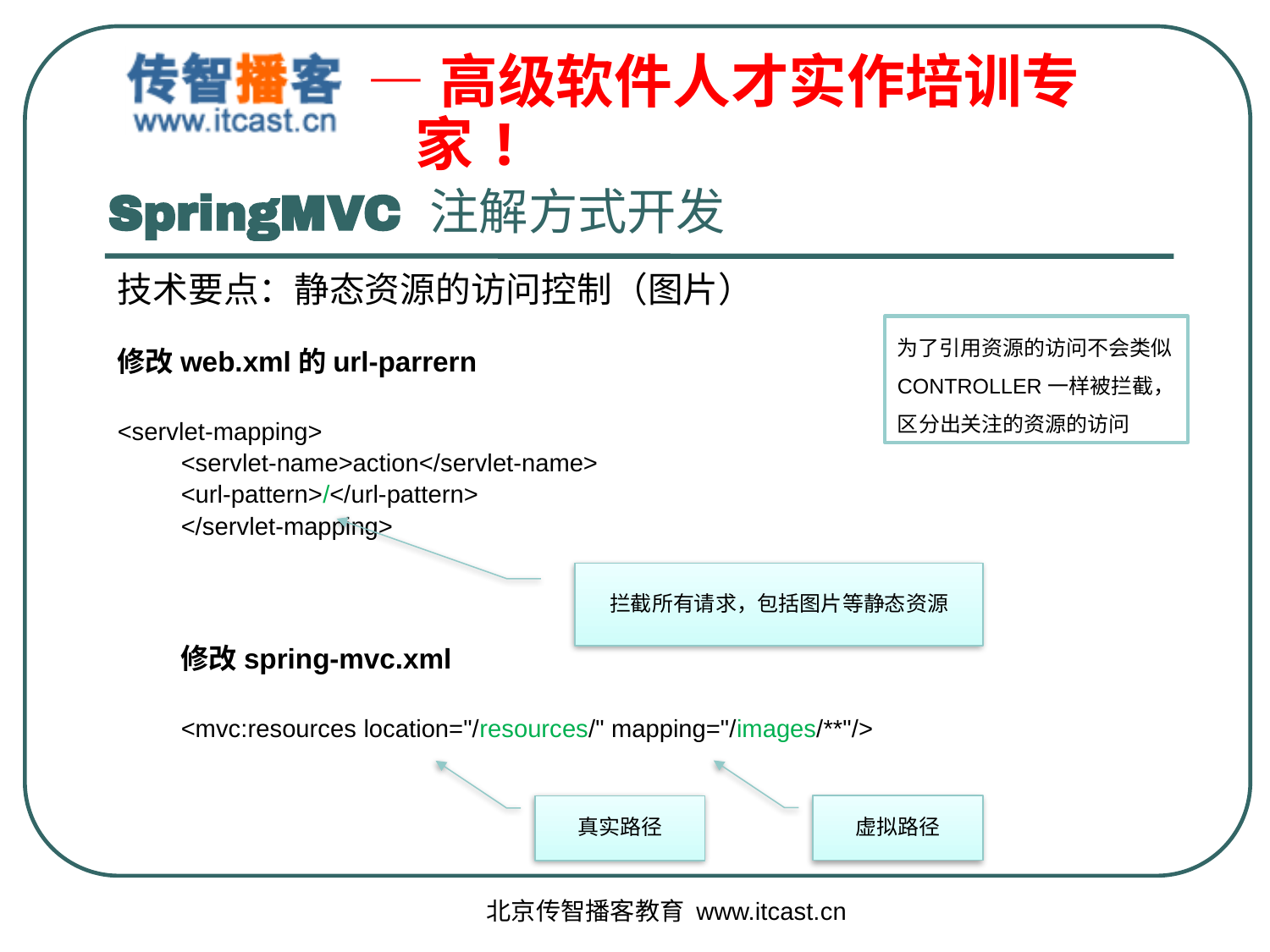

# SpringMVC 注解方式开发
技术要点：静态资源的访问控制（图片）

修改web.xml的url-parrern

<servlet-mapping>
<servlet-name>action</servlet-name>
<url-pattern>/</url-pattern>
</servlet-mapping>

修改spring-mvc.xml

<mvc:resources location="/resources/" mapping="/images/**"/>
为了引用资源的访问不会类似CONTROLLER一样被拦截，区分出关注的资源的访问
拦截所有请求，包括图片等静态资源
虚拟路径
真实路径
北京传智播客教育 www.itcast.cn